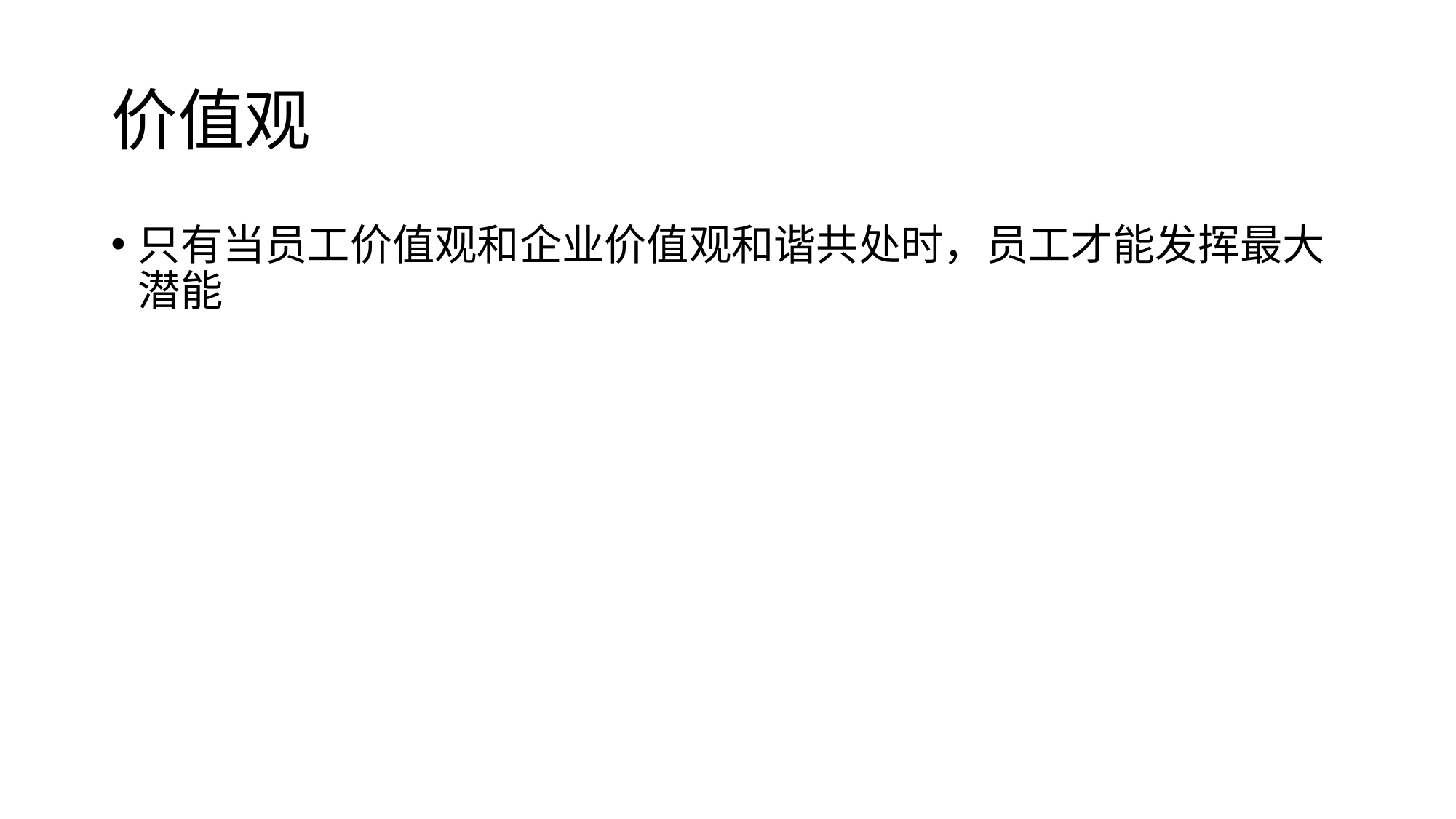

# 价值观
只有当员工价值观和企业价值观和谐共处时，员工才能发挥最大潜能